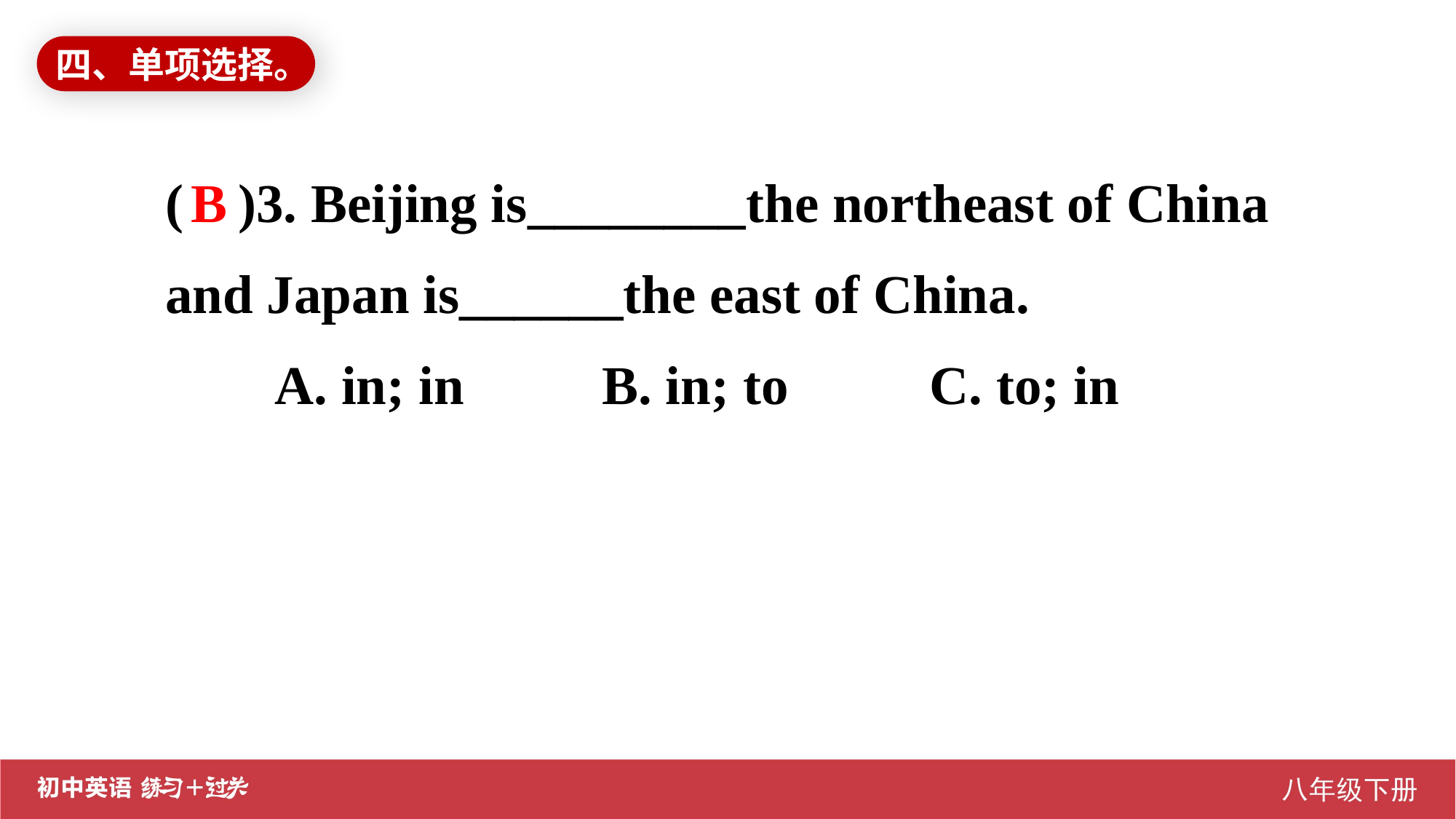

四、单项选择。
(    )3. Beijing is________the northeast of China and Japan is______the east of China.
	A. in; in		B. in; to 		C. to; in
B